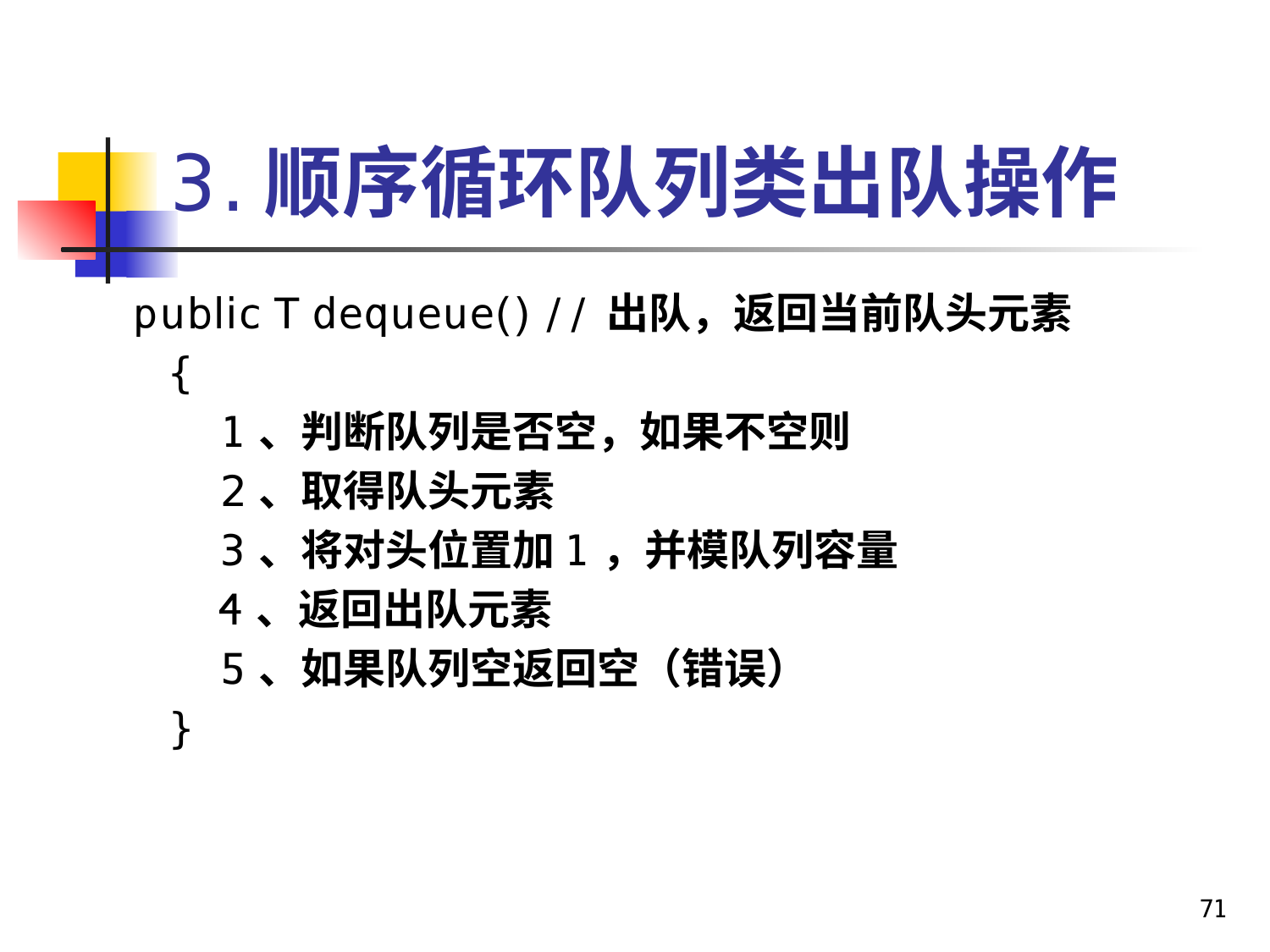

# 3.顺序循环队列类出队操作
 public T dequeue() //出队，返回当前队头元素
    {
        1、判断队列是否空，如果不空则
        2、取得队头元素
        3、将对头位置加1，并模队列容量
	 4、返回出队元素
        5、如果队列空返回空（错误）
    }
71